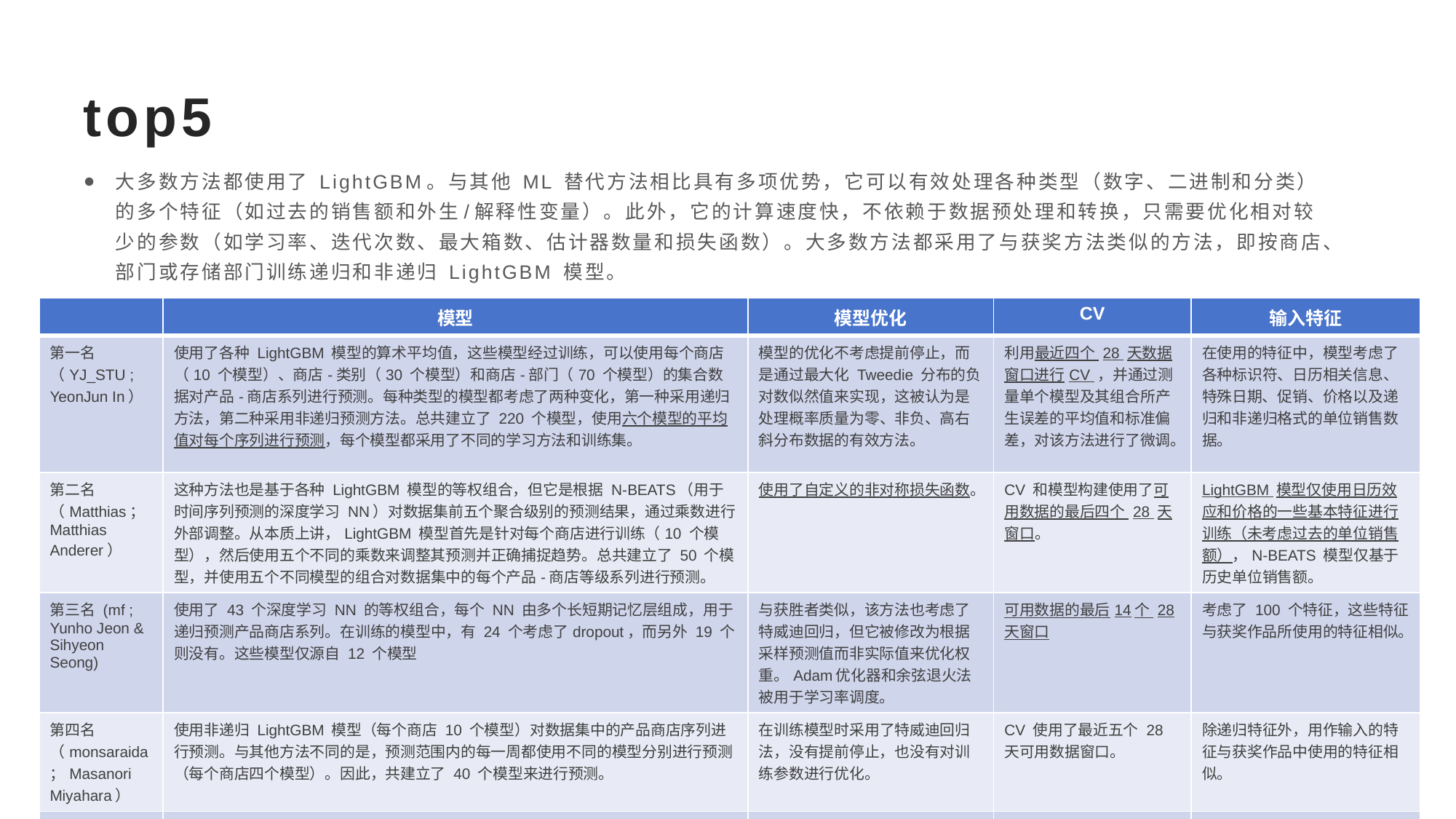

# top5
大多数方法都使用了 LightGBM。与其他 ML 替代方法相比具有多项优势，它可以有效处理各种类型（数字、二进制和分类）的多个特征（如过去的销售额和外生/解释性变量）。此外，它的计算速度快，不依赖于数据预处理和转换，只需要优化相对较少的参数（如学习率、迭代次数、最大箱数、估计器数量和损失函数）。大多数方法都采用了与获奖方法类似的方法，即按商店、部门或存储部门训练递归和非递归 LightGBM 模型。
五个获胜团队使用的预测方法可归纳如下。

|  | 模型 | 模型优化 | CV | 输入特征 |
| --- | --- | --- | --- | --- |
| 第一名（YJ\_STU ; YeonJun In） | 使用了各种 LightGBM 模型的算术平均值，这些模型经过训练，可以使用每个商店（10 个模型）、商店-类别（30 个模型）和商店-部门（70 个模型）的集合数据对产品-商店系列进行预测。每种类型的模型都考虑了两种变化，第一种采用递归方法，第二种采用非递归预测方法。总共建立了 220 个模型，使用六个模型的平均值对每个序列进行预测，每个模型都采用了不同的学习方法和训练集。 | 模型的优化不考虑提前停止，而是通过最大化 Tweedie 分布的负对数似然值来实现，这被认为是处理概率质量为零、非负、高右斜分布数据的有效方法。 | 利用最近四个 28 天数据窗口进行CV ，并通过测量单个模型及其组合所产生误差的平均值和标准偏差，对该方法进行了微调。 | 在使用的特征中，模型考虑了各种标识符、日历相关信息、特殊日期、促销、价格以及递归和非递归格式的单位销售数据。 |
| 第二名（Matthias；Matthias Anderer） | 这种方法也是基于各种 LightGBM 模型的等权组合，但它是根据 N-BEATS（用于时间序列预测的深度学习 NN）对数据集前五个聚合级别的预测结果，通过乘数进行外部调整。从本质上讲，LightGBM 模型首先是针对每个商店进行训练（10 个模型），然后使用五个不同的乘数来调整其预测并正确捕捉趋势。总共建立了 50 个模型，并使用五个不同模型的组合对数据集中的每个产品-商店等级系列进行预测。 | 使用了自定义的非对称损失函数。 | CV 和模型构建使用了可用数据的最后四个 28 天窗口。 | LightGBM 模型仅使用日历效应和价格的一些基本特征进行训练（未考虑过去的单位销售额），N-BEATS 模型仅基于历史单位销售额。 |
| 第三名 (mf ; Yunho Jeon & Sihyeon Seong) | 使用了 43 个深度学习 NN 的等权组合，每个 NN 由多个长短期记忆层组成，用于递归预测产品商店系列。在训练的模型中，有 24 个考虑了dropout，而另外 19 个则没有。这些模型仅源自 12 个模型 | 与获胜者类似，该方法也考虑了特威迪回归，但它被修改为根据采样预测值而非实际值来优化权重。Adam优化器和余弦退火法被用于学习率调度。 | 可用数据的最后14个 28 天窗口 | 考虑了 100 个特征，这些特征与获奖作品所使用的特征相似。 |
| 第四名（monsaraida；Masanori Miyahara） | 使用非递归 LightGBM 模型（每个商店 10 个模型）对数据集中的产品商店序列进行预测。与其他方法不同的是，预测范围内的每一周都使用不同的模型分别进行预测（每个商店四个模型）。因此，共建立了 40 个模型来进行预测。 | 在训练模型时采用了特威迪回归法，没有提前停止，也没有对训练参数进行优化。 | CV 使用了最近五个 28 天可用数据窗口。 | 除递归特征外，用作输入的特征与获奖作品中使用的特征相似。 |
| 第五名（Alan Lahoud） | 该方法使用递归 LightGBM 模型，每个department都要对其进行训练（七个模型）。在对产品-商店系列进行预测后，对其进行外部调整，使商店-部门一级的每个系列的平均值与前 28 天的平均值相同，这是使用适当的乘数实现的。 | 模型的训练采用早期停止的泊松回归法 | 并使用 500 天的随机样本进行验证 | 用作输入的特征与获奖作品中使用的特征相似。 |